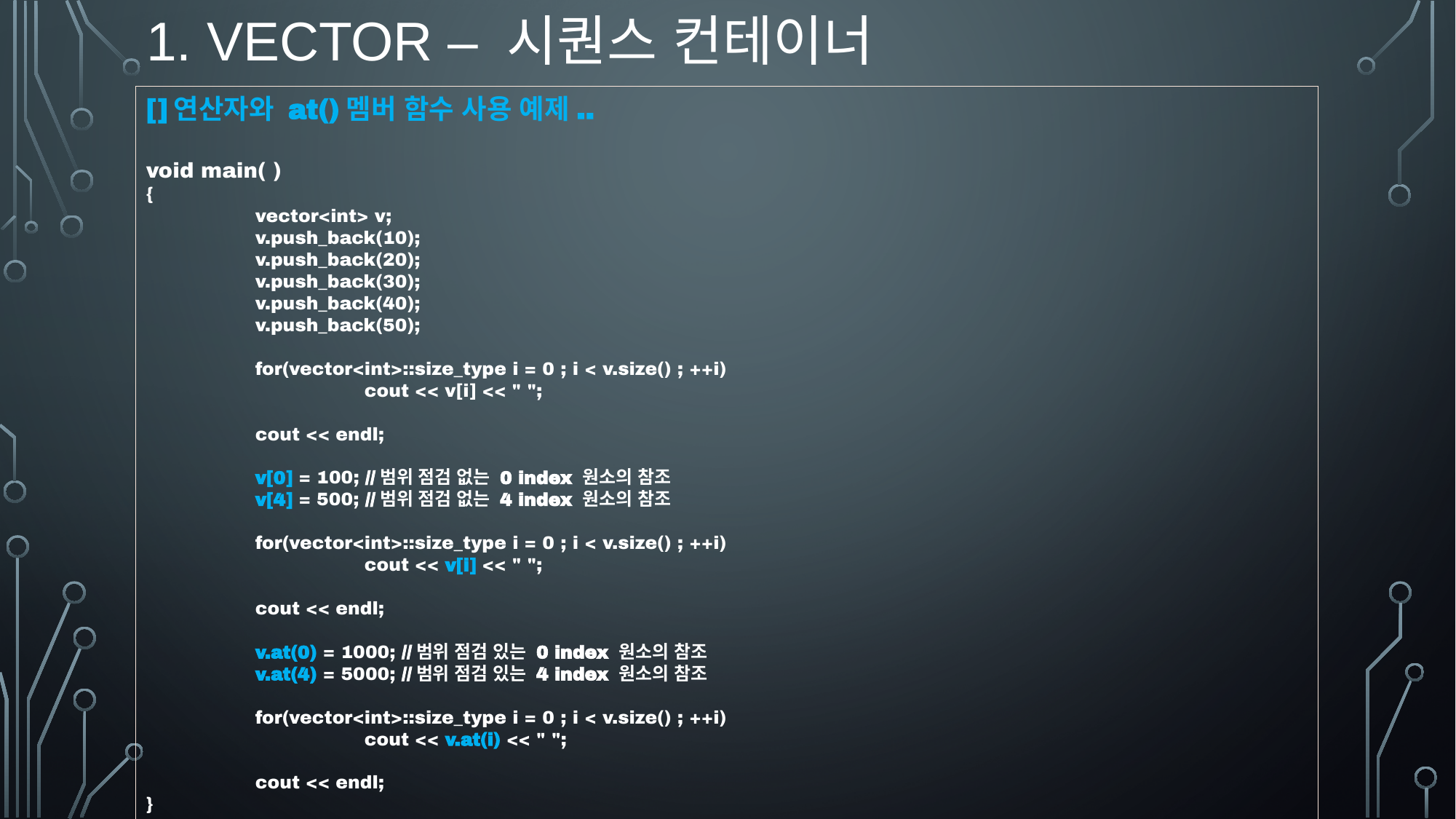

# 1. Vector – 시퀀스 컨테이너
[]연산자와 at()멤버 함수 사용 예제..

void main( )
{
	vector<int> v;
    	v.push_back(10);
    	v.push_back(20);
    	v.push_back(30);
    	v.push_back(40);
    	v.push_back(50);

    	for(vector<int>::size_type i = 0 ; i < v.size() ; ++i)
        		cout << v[i] << " ";

	cout << endl;

    	v[0] = 100; //범위 점검 없는 0 index 원소의 참조
    	v[4] = 500; //범위 점검 없는 4 index 원소의 참조

    	for(vector<int>::size_type i = 0 ; i < v.size() ; ++i)
        		cout << v[i] << " ";

    	cout << endl;

    	v.at(0) = 1000; //범위 점검 있는 0 index 원소의 참조
    	v.at(4) = 5000; //범위 점검 있는 4 index 원소의 참조

    	for(vector<int>::size_type i = 0 ; i < v.size() ; ++i)
        		cout << v.at(i) << " ";

    	cout << endl;
}